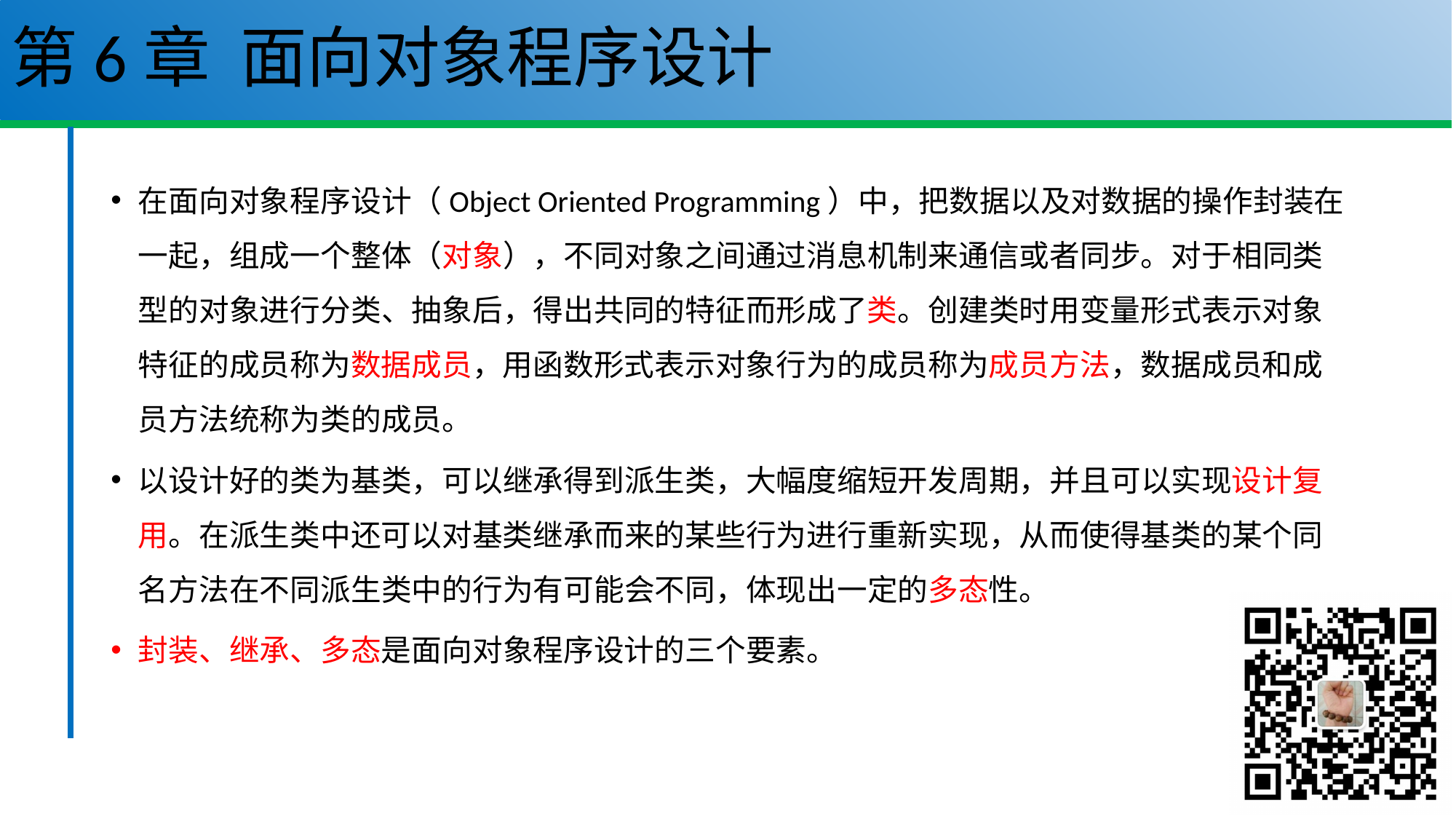

# 第6章  面向对象程序设计
在面向对象程序设计（Object Oriented Programming）中，把数据以及对数据的操作封装在一起，组成一个整体（对象），不同对象之间通过消息机制来通信或者同步。对于相同类型的对象进行分类、抽象后，得出共同的特征而形成了类。创建类时用变量形式表示对象特征的成员称为数据成员，用函数形式表示对象行为的成员称为成员方法，数据成员和成员方法统称为类的成员。
以设计好的类为基类，可以继承得到派生类，大幅度缩短开发周期，并且可以实现设计复用。在派生类中还可以对基类继承而来的某些行为进行重新实现，从而使得基类的某个同名方法在不同派生类中的行为有可能会不同，体现出一定的多态性。
封装、继承、多态是面向对象程序设计的三个要素。
3